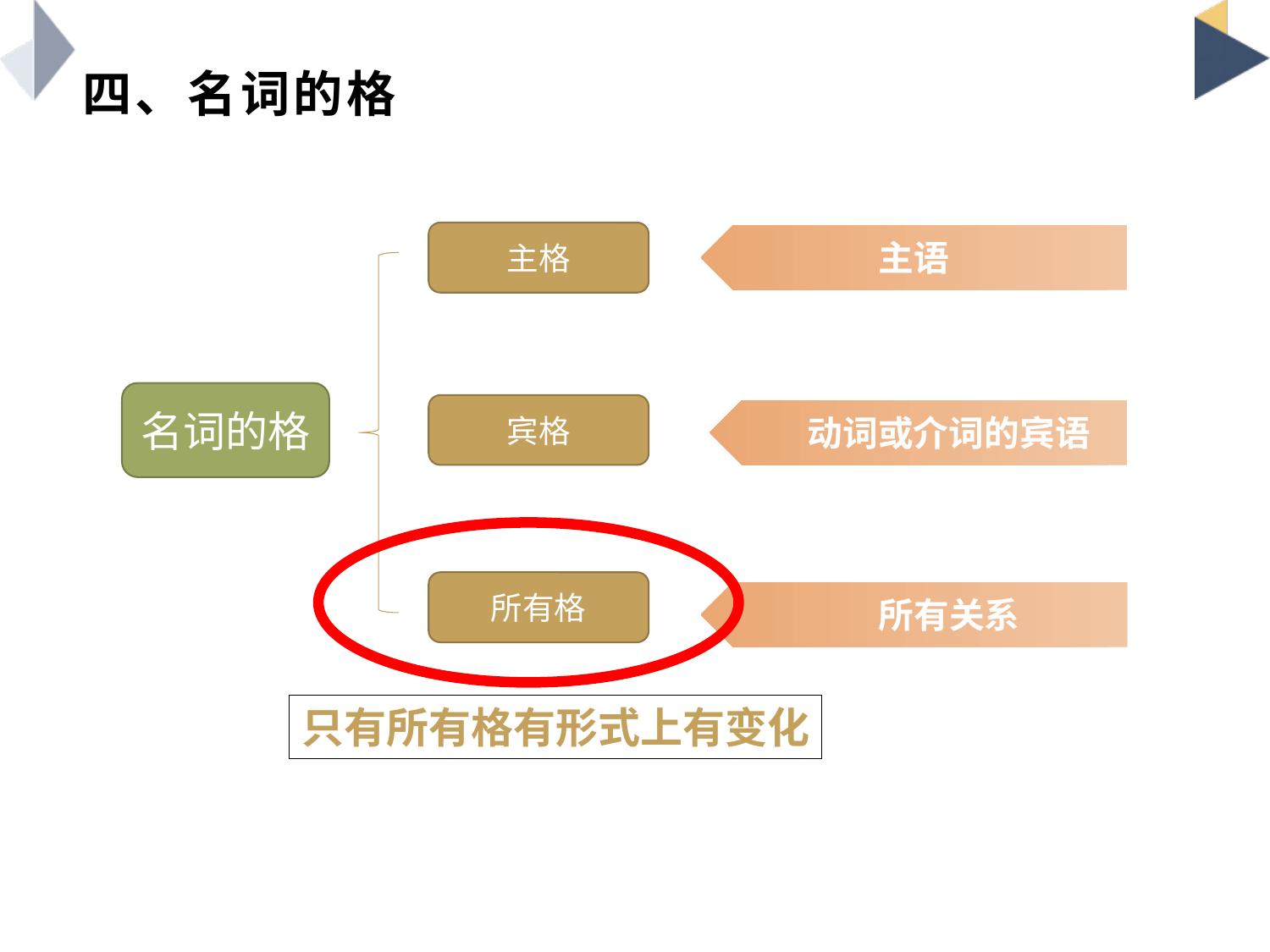

# 四、名词的格
主格

主语

名词的格
宾格

动词或介词的宾语

所有格

所有关系
只有所有格有形式上有变化